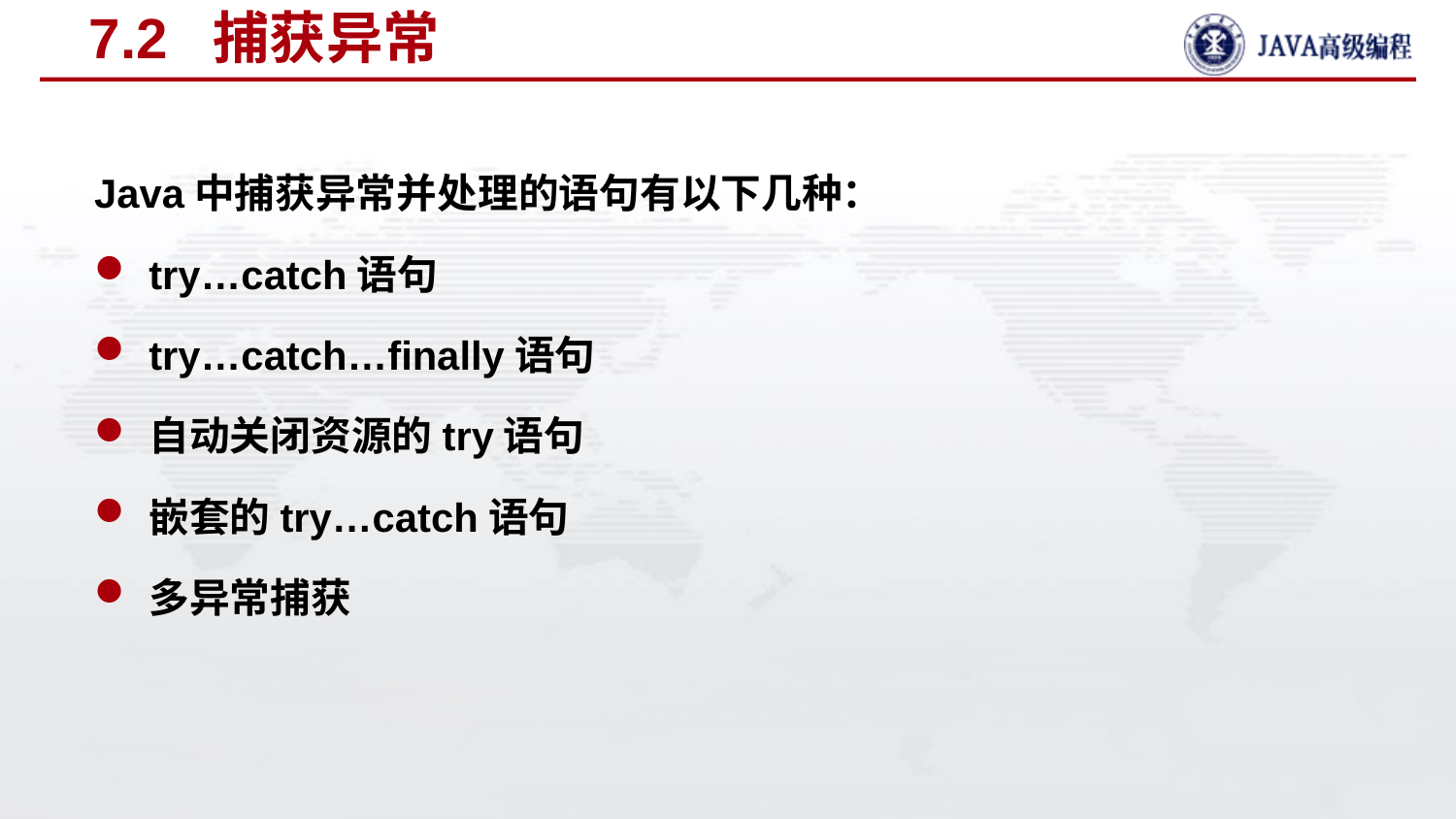

# 7.2  捕获异常
Java中捕获异常并处理的语句有以下几种：
try…catch语句
try…catch…finally语句
自动关闭资源的try语句
嵌套的try…catch语句
多异常捕获